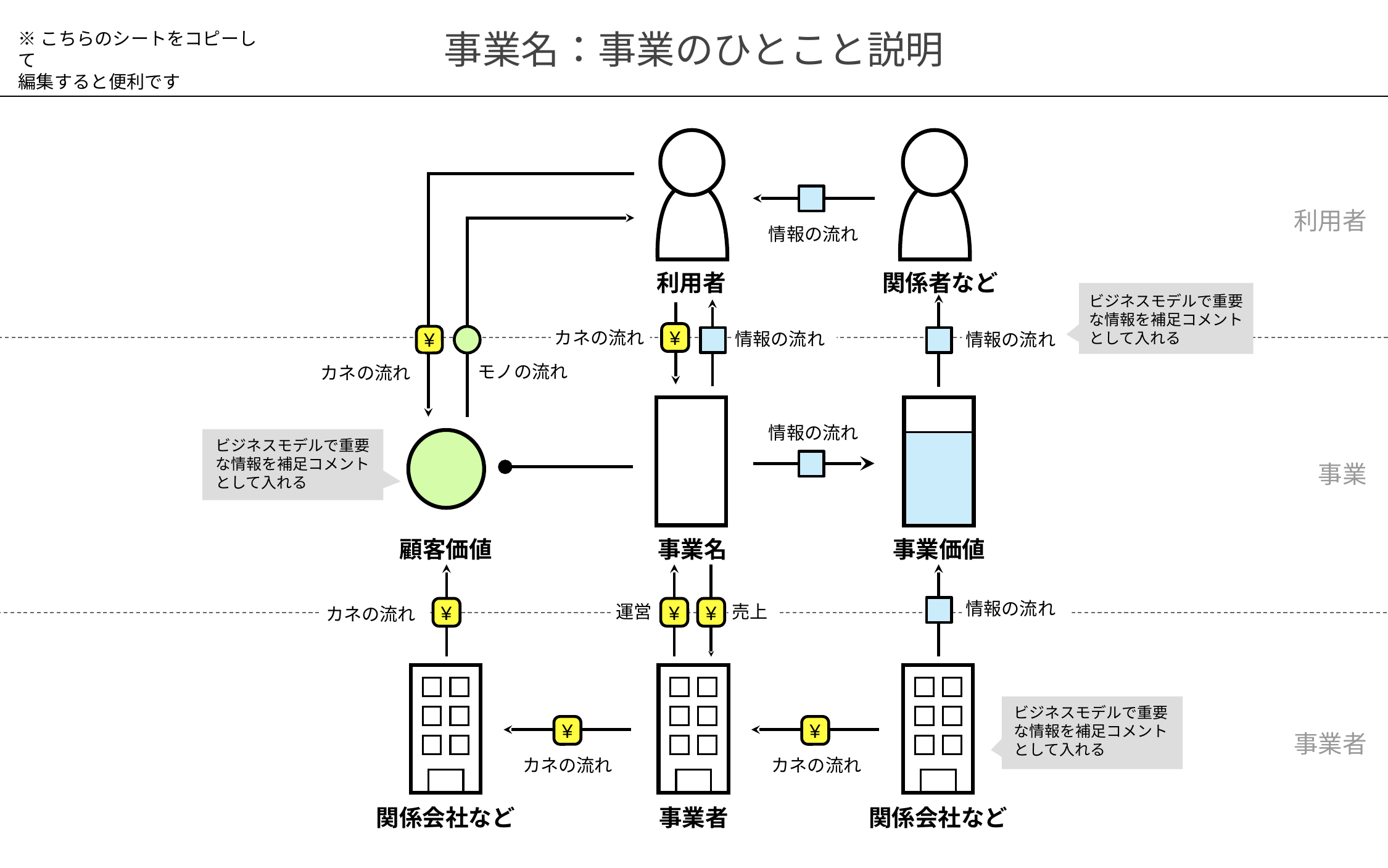

事業名：事業のひとこと説明
※こちらのシートをコピーして
編集すると便利です

図解の例

利用者
情報の流れ

利用者
関係者など

ビジネスモデルで重要な情報を補足コメントとして入れる
情報の流れ
カネの流れ
情報の流れ
¥
¥

モノの流れ
カネの流れ

情報の流れ

ビジネスモデルで重要な情報を補足コメントとして入れる

事業
顧客価値
事業価値
事業名
情報の流れ
カネの流れ

¥
¥
¥
運営
売上

ビジネスモデルで重要な情報を補足コメントとして入れる
¥
¥
事業者
カネの流れ
カネの流れ
関係会社など
事業者
関係会社など